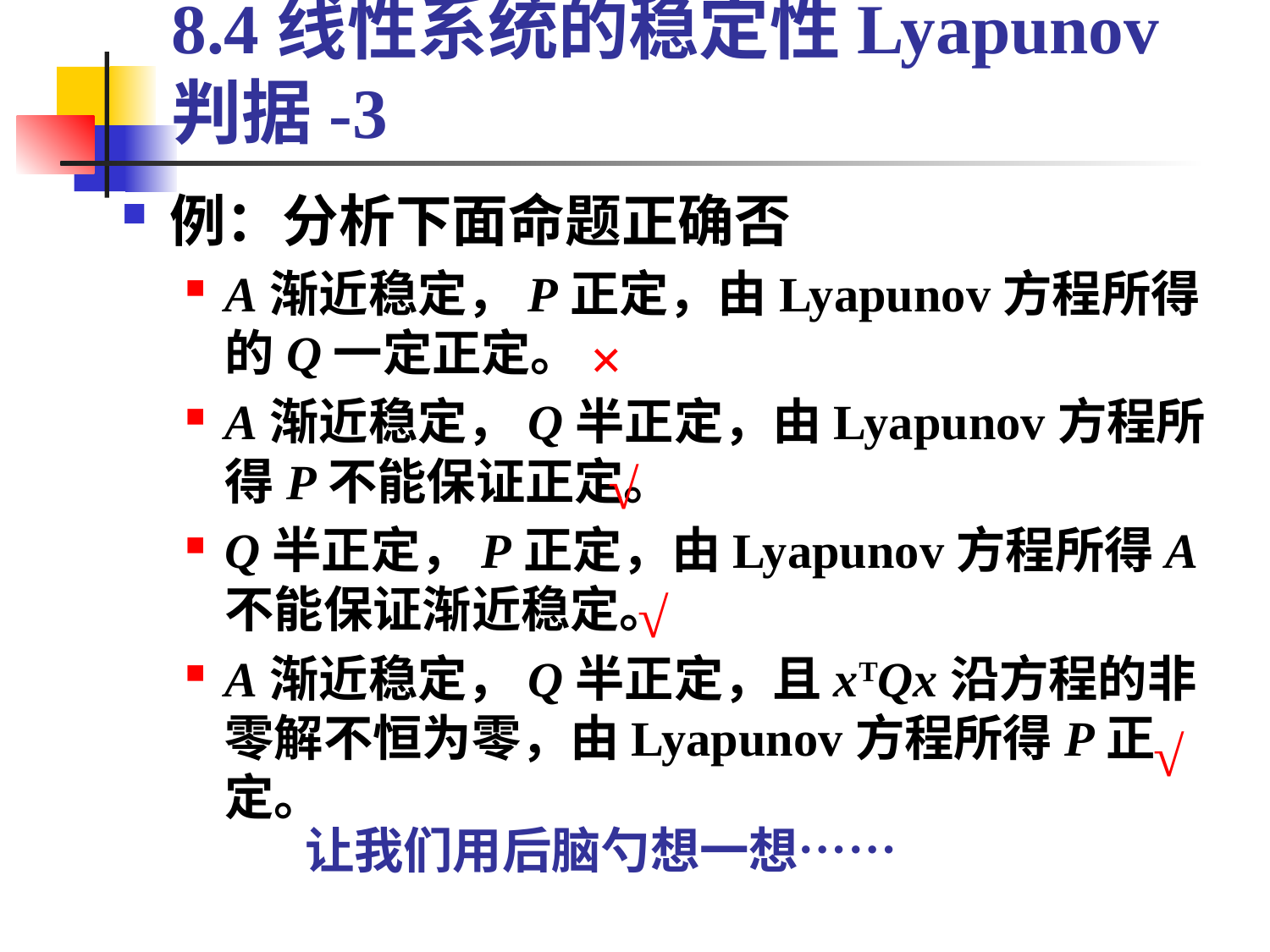

# 8.4线性系统的稳定性Lyapunov判据-3
例：分析下面命题正确否
A渐近稳定，P正定，由Lyapunov方程所得的Q一定正定。
A渐近稳定，Q半正定，由Lyapunov方程所得P不能保证正定。
Q半正定，P正定，由Lyapunov方程所得A不能保证渐近稳定。
A渐近稳定，Q半正定，且xTQx沿方程的非零解不恒为零，由Lyapunov方程所得P正定。
×
√
√
√
让我们用后脑勺想一想……